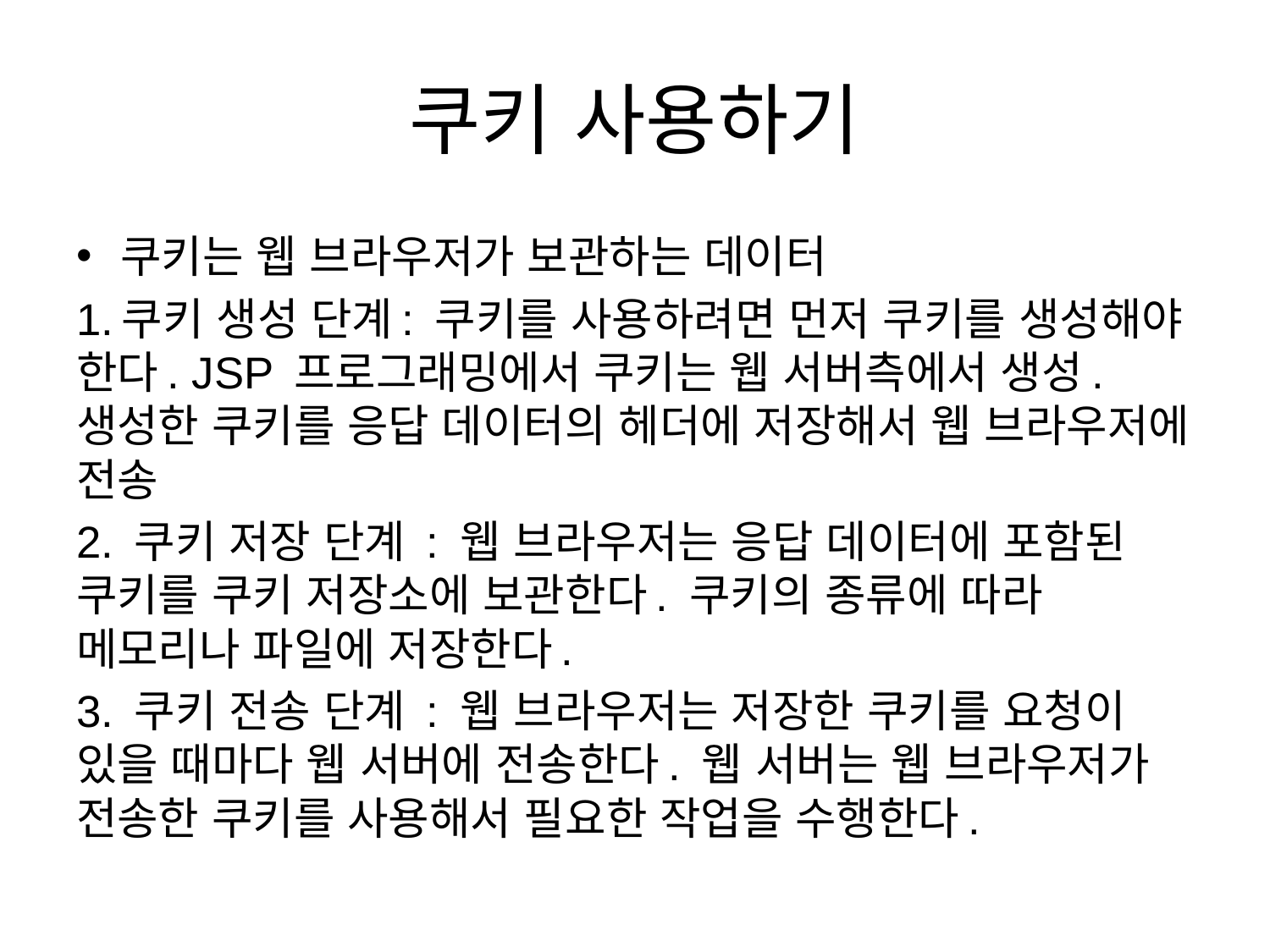

# 쿠키 사용하기
쿠키는 웹 브라우저가 보관하는 데이터
1.쿠키 생성 단계: 쿠키를 사용하려면 먼저 쿠키를 생성해야 한다. JSP 프로그래밍에서 쿠키는 웹 서버측에서 생성. 생성한 쿠키를 응답 데이터의 헤더에 저장해서 웹 브라우저에 전송
2. 쿠키 저장 단계 : 웹 브라우저는 응답 데이터에 포함된 쿠키를 쿠키 저장소에 보관한다. 쿠키의 종류에 따라 메모리나 파일에 저장한다.
3. 쿠키 전송 단계 : 웹 브라우저는 저장한 쿠키를 요청이 있을 때마다 웹 서버에 전송한다. 웹 서버는 웹 브라우저가 전송한 쿠키를 사용해서 필요한 작업을 수행한다.